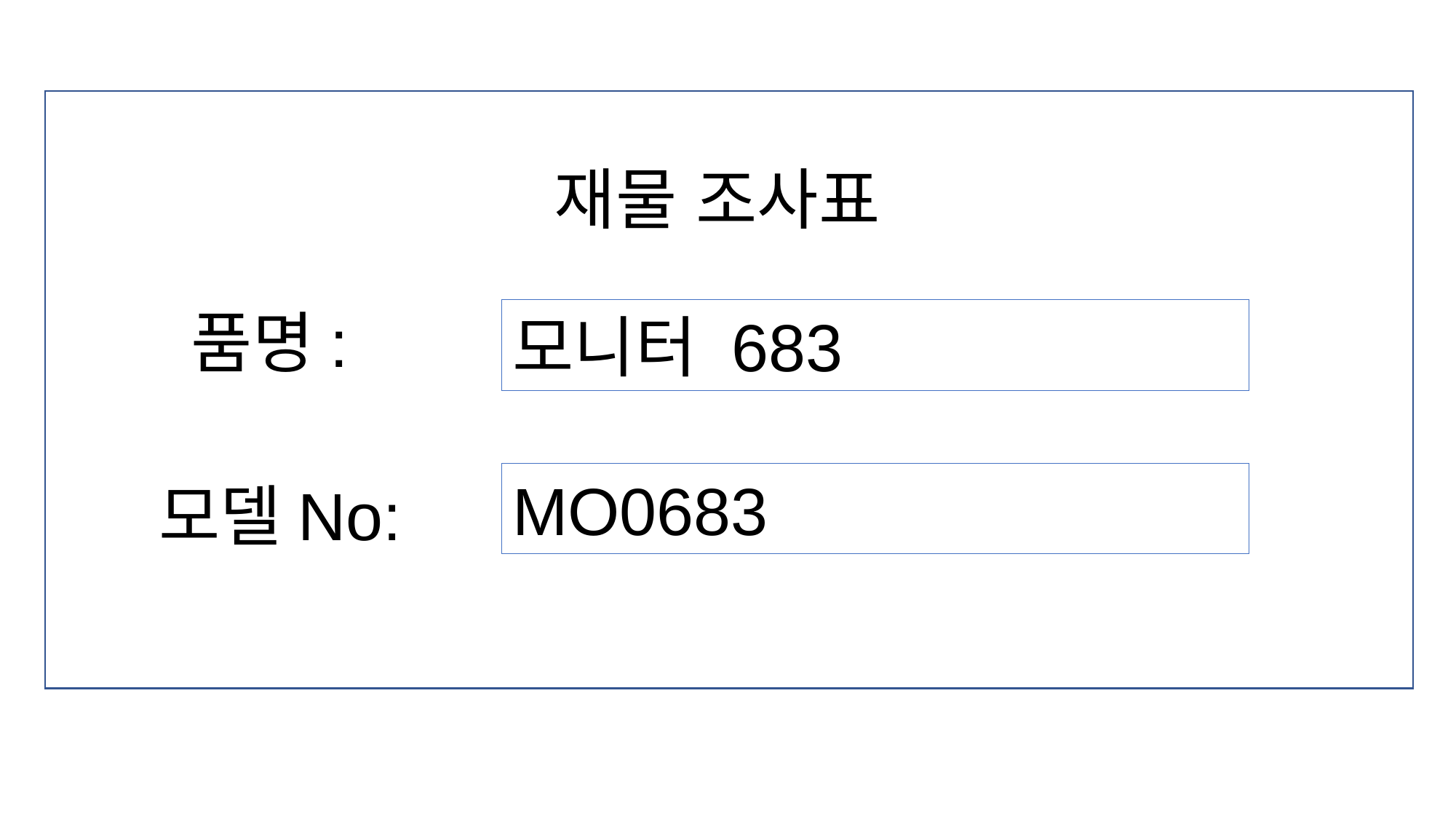

재물 조사표
품명:
모니터 683
MO0683
모델No: